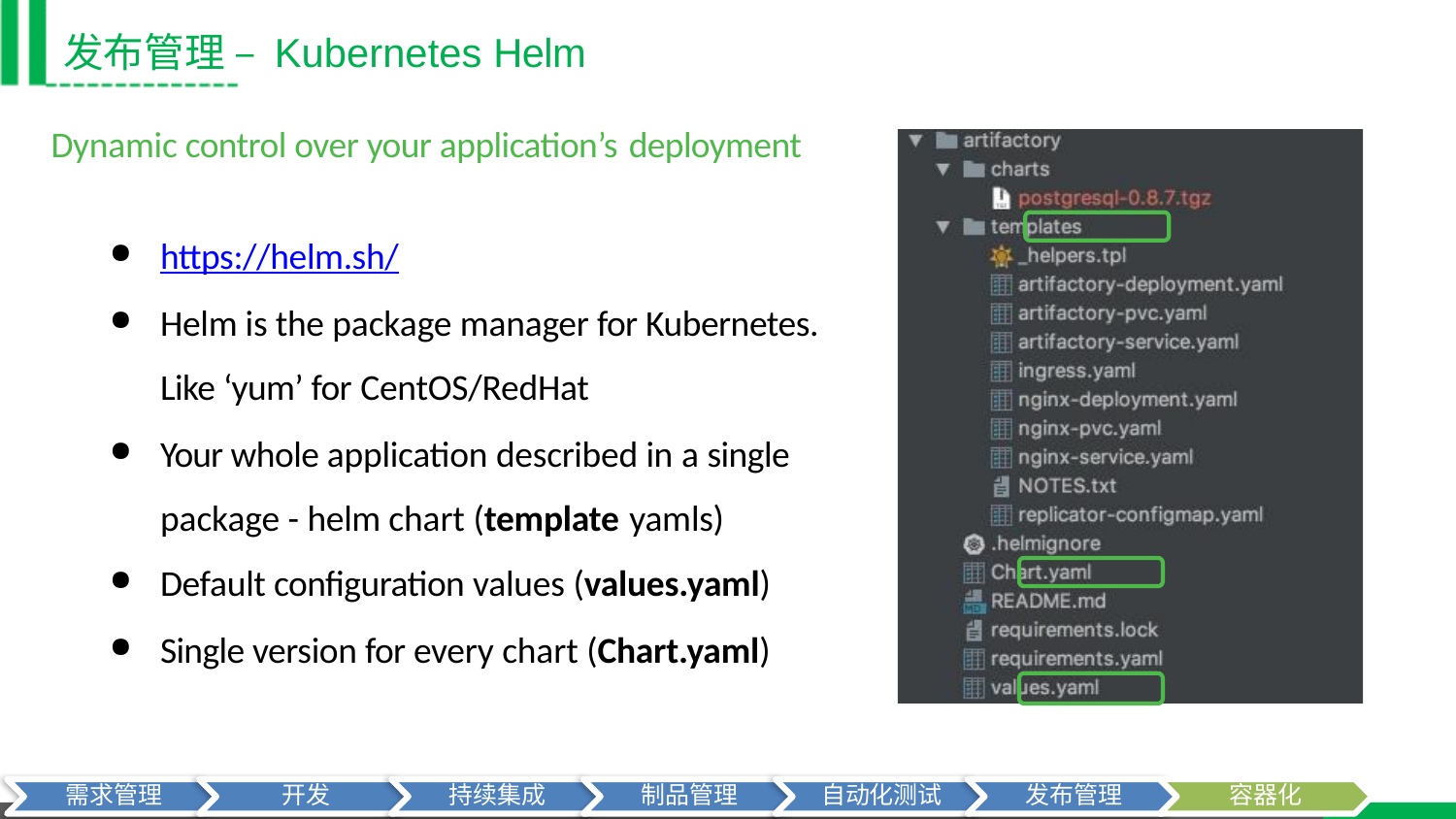

# 发布管理 – Kubernetes Helm
Dynamic control over your application’s deployment

https://helm.sh/
Helm is the package manager for Kubernetes.  Like ‘yum’ for CentOS/RedHat
Your whole application described in a single  package - helm chart (template yamls)
Default configuration values (values.yaml)
Single version for every chart (Chart.yaml)

需求管理
开发
持续集成
制品管理
自动化测试
发布管理
容器化